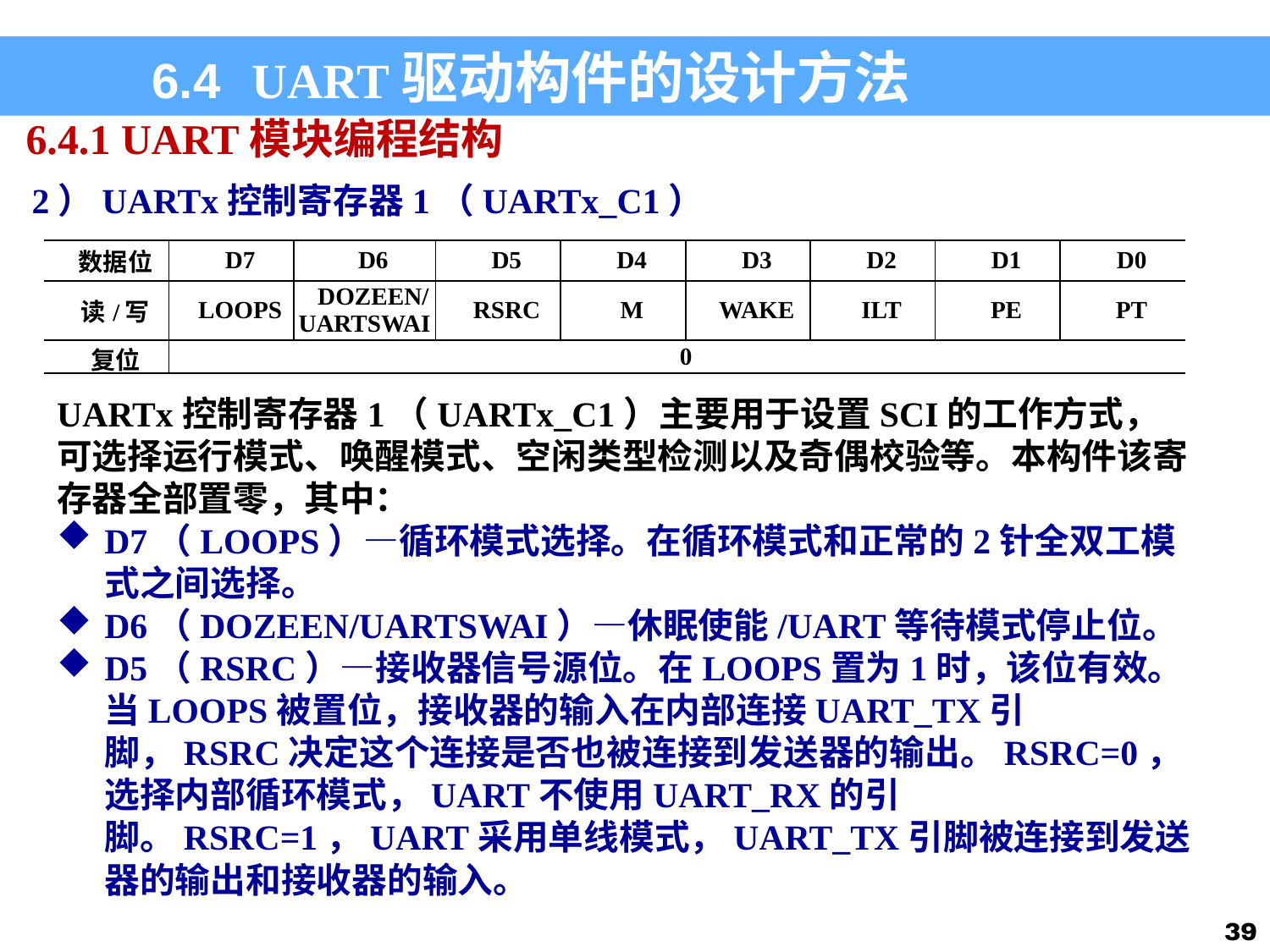

6.4  UART驱动构件的设计方法
6.4.1 UART模块编程结构
2）UARTx控制寄存器1（UARTx_C1）
| 数据位 | D7 | D6 | D5 | D4 | D3 | D2 | D1 | D0 |
| --- | --- | --- | --- | --- | --- | --- | --- | --- |
| 读/写 | LOOPS | DOZEEN/ UARTSWAI | RSRC | M | WAKE | ILT | PE | PT |
| 复位 | 0 |  |  |  |  |  |  |  |
UARTx控制寄存器1（UARTx_C1）主要用于设置SCI的工作方式，可选择运行模式、唤醒模式、空闲类型检测以及奇偶校验等。本构件该寄存器全部置零，其中：
D7（LOOPS）—循环模式选择。在循环模式和正常的2针全双工模式之间选择。
D6（DOZEEN/UARTSWAI）—休眠使能/UART等待模式停止位。
D5（RSRC）—接收器信号源位。在LOOPS置为1时，该位有效。当LOOPS被置位，接收器的输入在内部连接UART_TX引脚，RSRC决定这个连接是否也被连接到发送器的输出。RSRC=0，选择内部循环模式，UART不使用UART_RX的引脚。RSRC=1，UART采用单线模式，UART_TX引脚被连接到发送器的输出和接收器的输入。
39